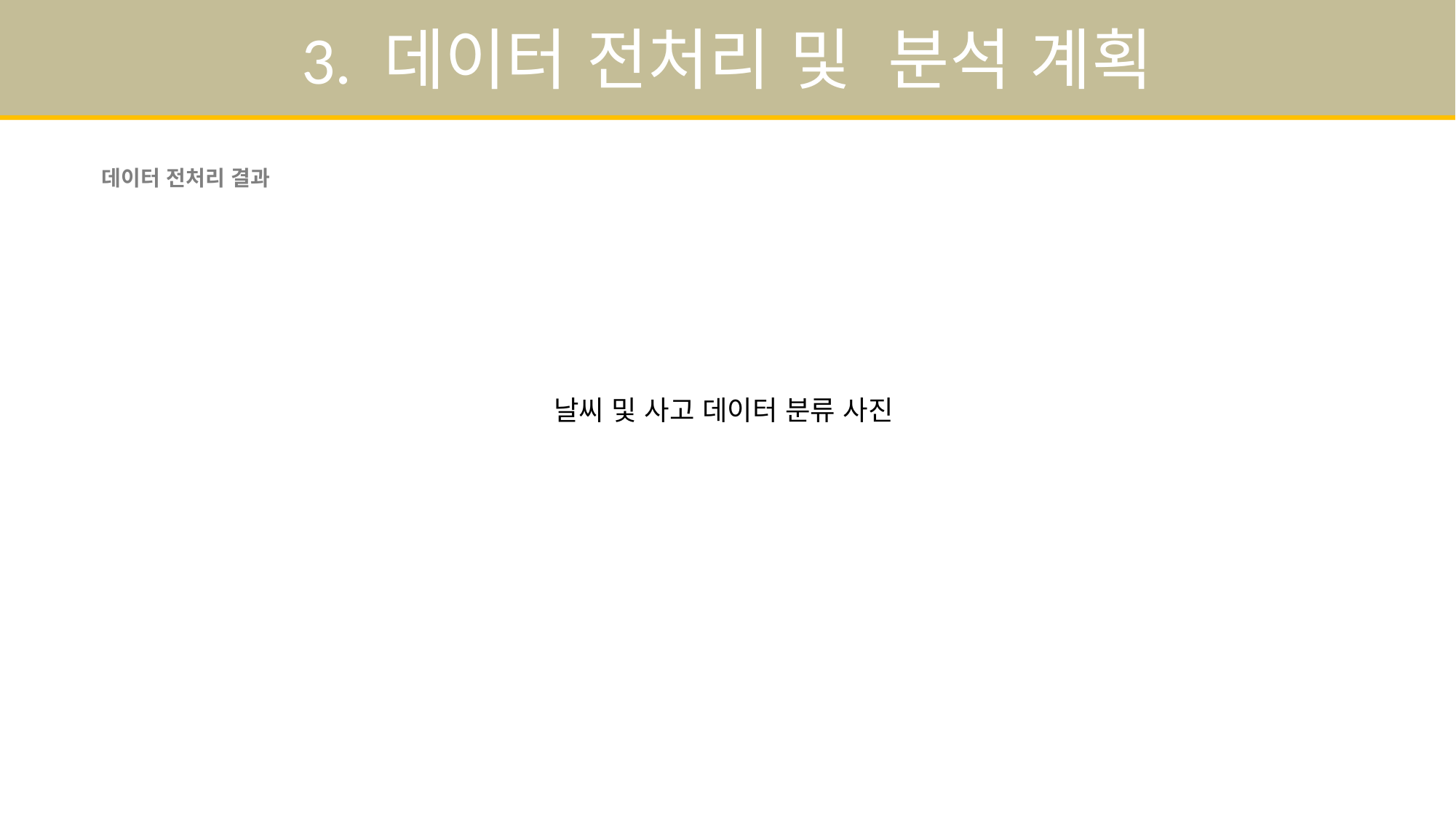

3. 데이터 전처리 및  분석 계획
데이터 전처리 결과
날씨 및 사고 데이터 분류 사진